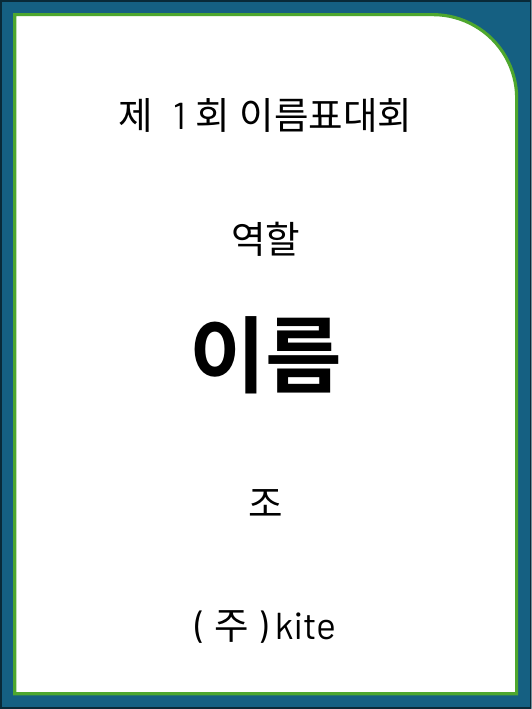

제 1회 이름표대회
#
역할
이름

조
(주) kite